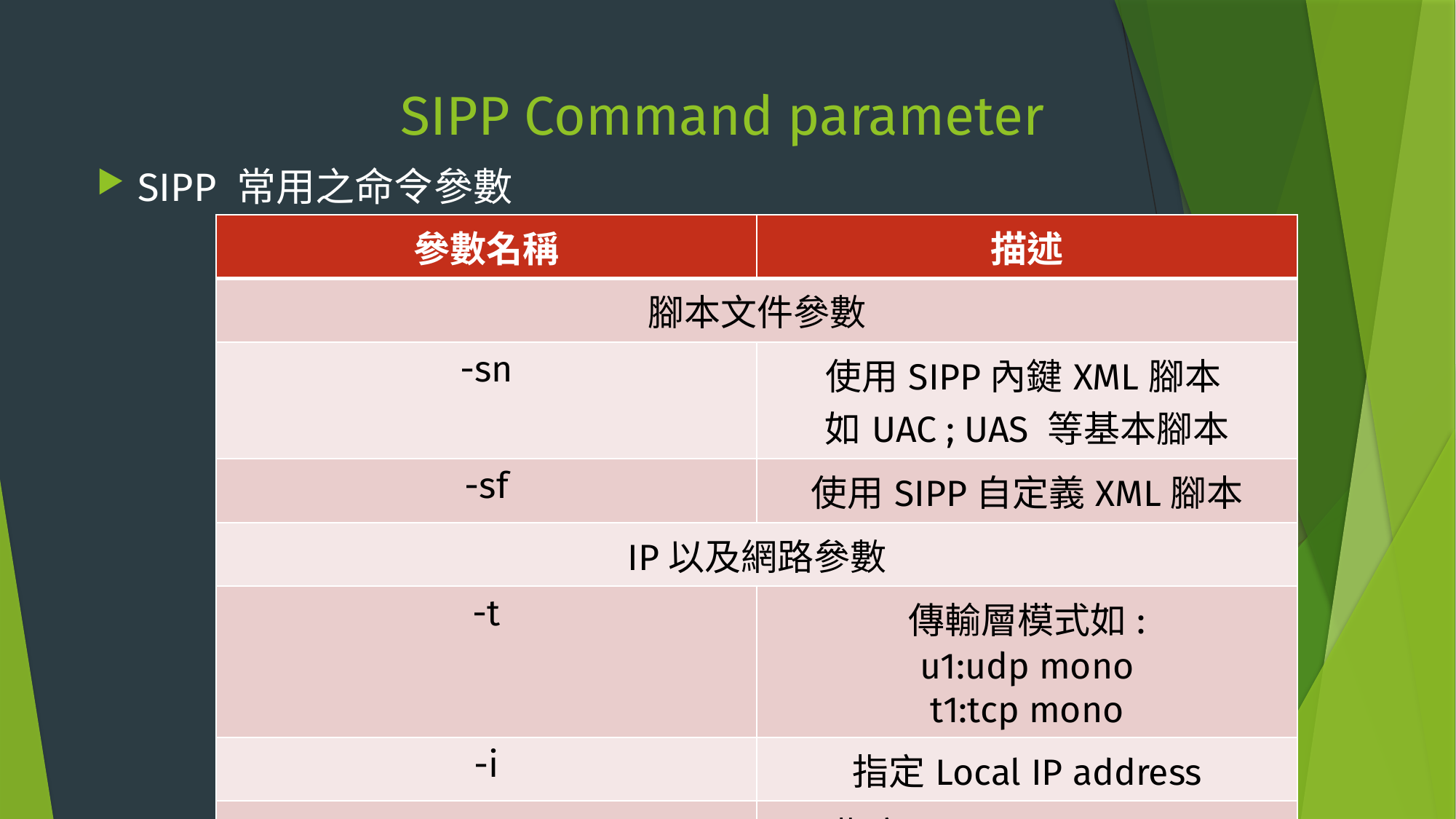

# SIPP Command parameter
SIPP 常用之命令參數

| 參數名稱 | 描述 |
| --- | --- |
| 腳本文件參數 |  |
| -sn | 使用SIPP內鍵XML腳本 如UAC ; UAS 等基本腳本 |
| -sf | 使用SIPP自定義XML腳本 |
| IP以及網路參數 |  |
| -t | 傳輸層模式如: u1:udp mono t1:tcp mono |
| -i | 指定Local IP address |
| -p | 指定Local port number |